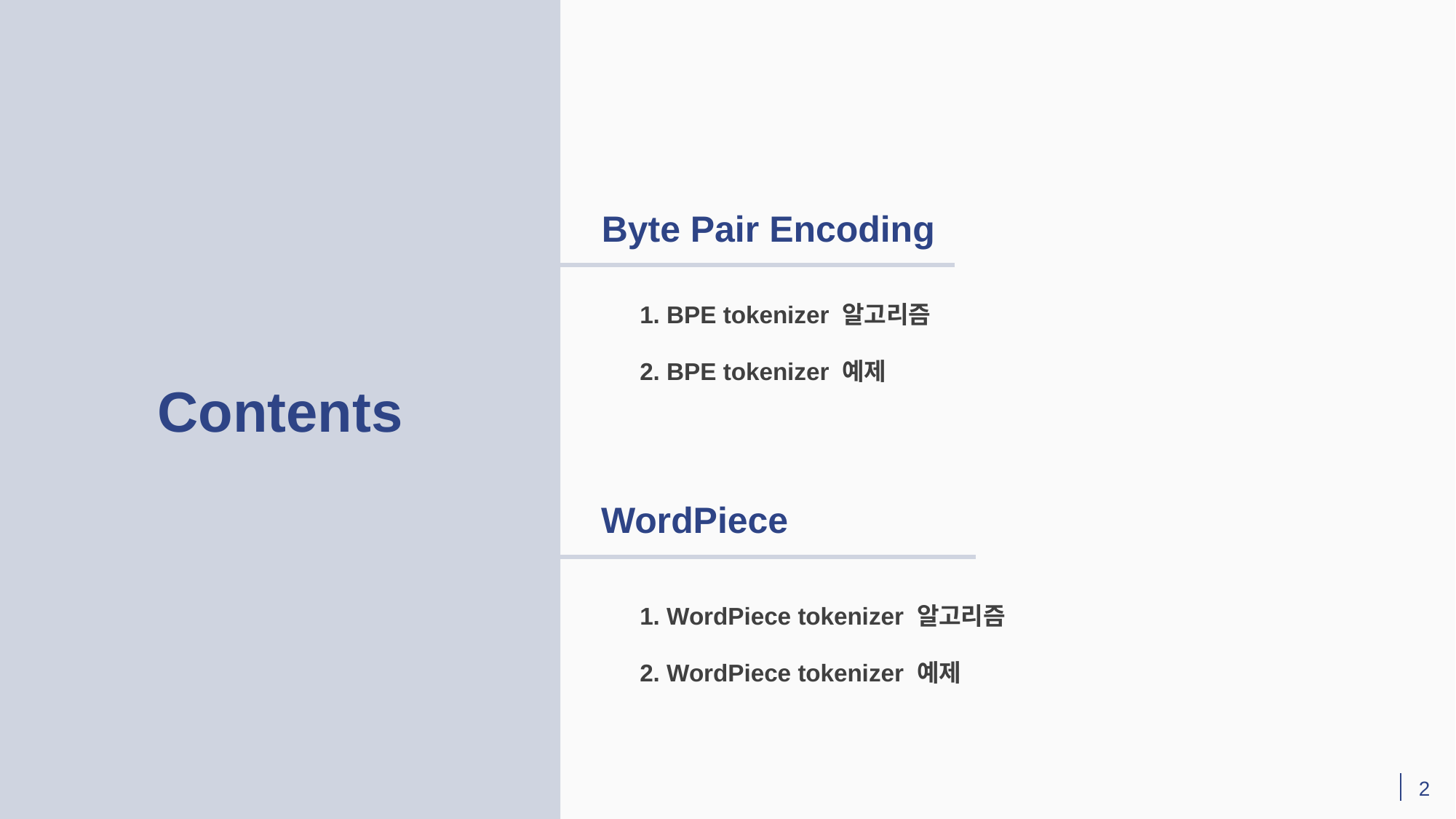

Byte Pair Encoding
1. BPE tokenizer 알고리즘
2. BPE tokenizer 예제
Contents
WordPiece
1. WordPiece tokenizer 알고리즘
2. WordPiece tokenizer 예제